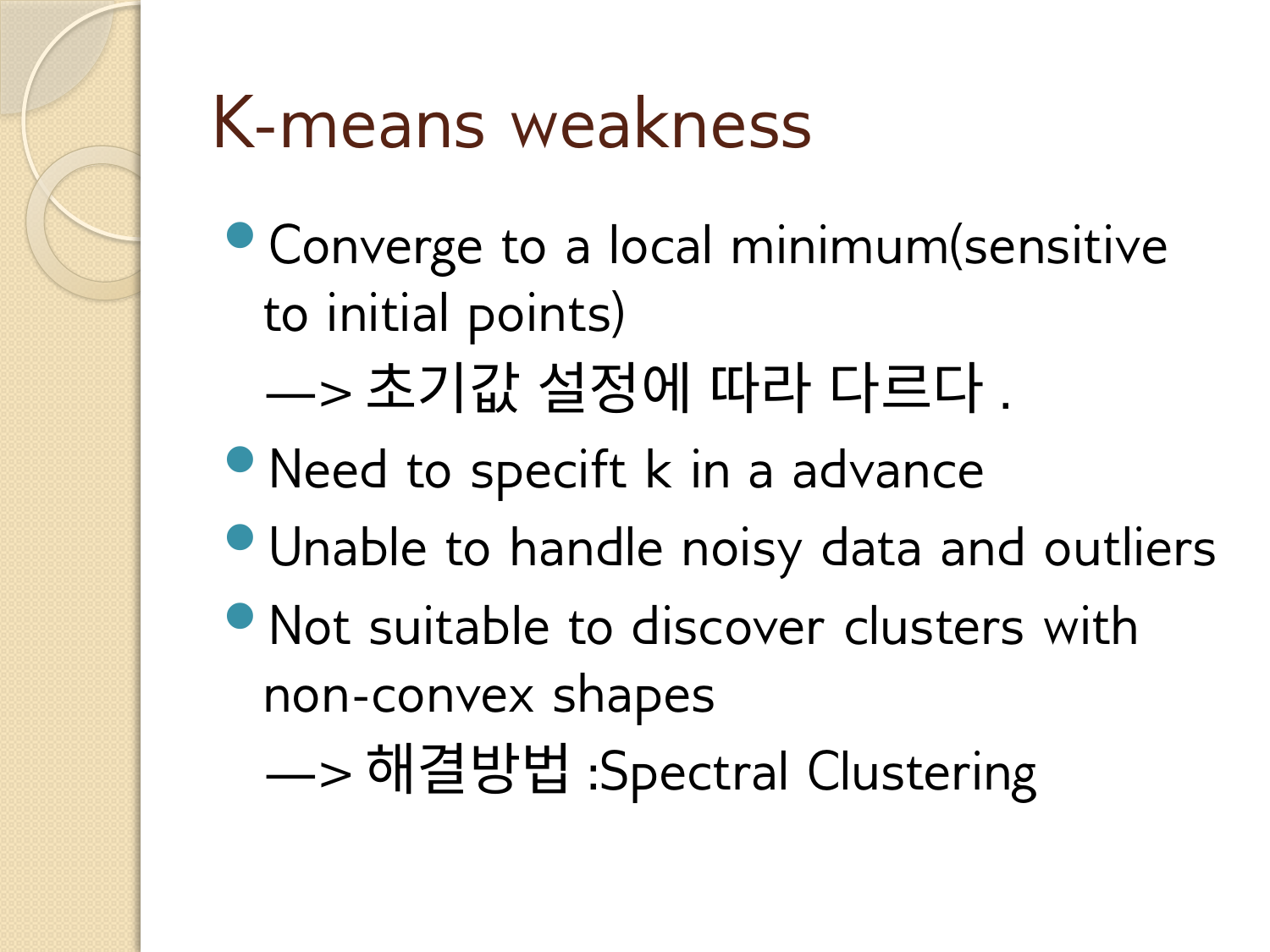

# K-means weakness
Converge to a local minimum(sensitive to initial points)
	—>초기값 설정에 따라 다르다.
Need to specift k in a advance
Unable to handle noisy data and outliers
Not suitable to discover clusters with non-convex shapes
	—>해결방법:Spectral Clustering